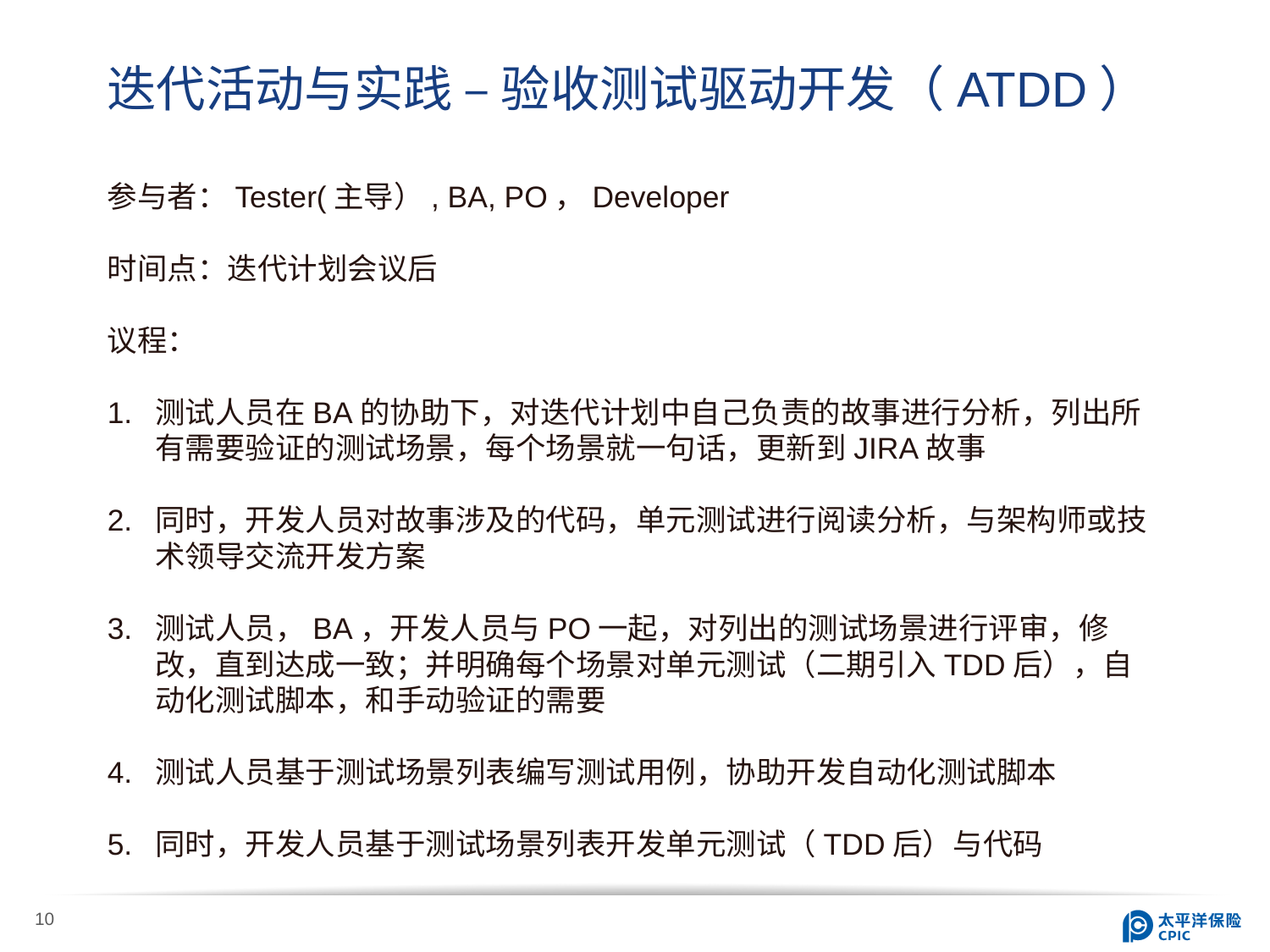

迭代活动与实践 – 验收测试驱动开发（ATDD）
参与者：Tester(主导）, BA, PO，Developer

时间点：迭代计划会议后

议程：

测试人员在BA的协助下，对迭代计划中自己负责的故事进行分析，列出所有需要验证的测试场景，每个场景就一句话，更新到JIRA故事

同时，开发人员对故事涉及的代码，单元测试进行阅读分析，与架构师或技术领导交流开发方案

测试人员，BA，开发人员与PO一起，对列出的测试场景进行评审，修改，直到达成一致；并明确每个场景对单元测试（二期引入TDD后），自动化测试脚本，和手动验证的需要

测试人员基于测试场景列表编写测试用例，协助开发自动化测试脚本

同时，开发人员基于测试场景列表开发单元测试（TDD后）与代码